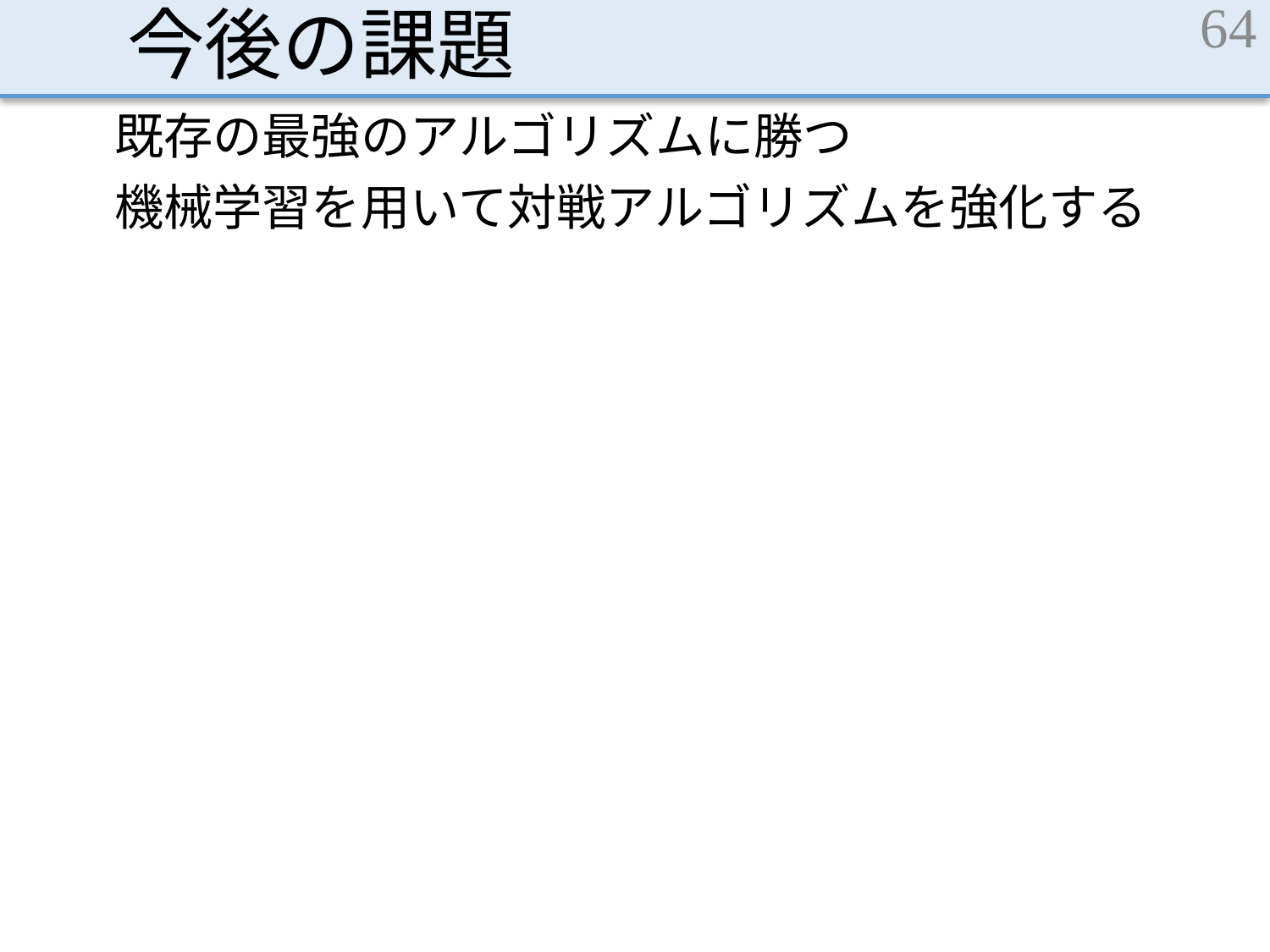

# 今後の課題
64
既存の最強のアルゴリズムに勝つ
機械学習を用いて対戦アルゴリズムを強化する